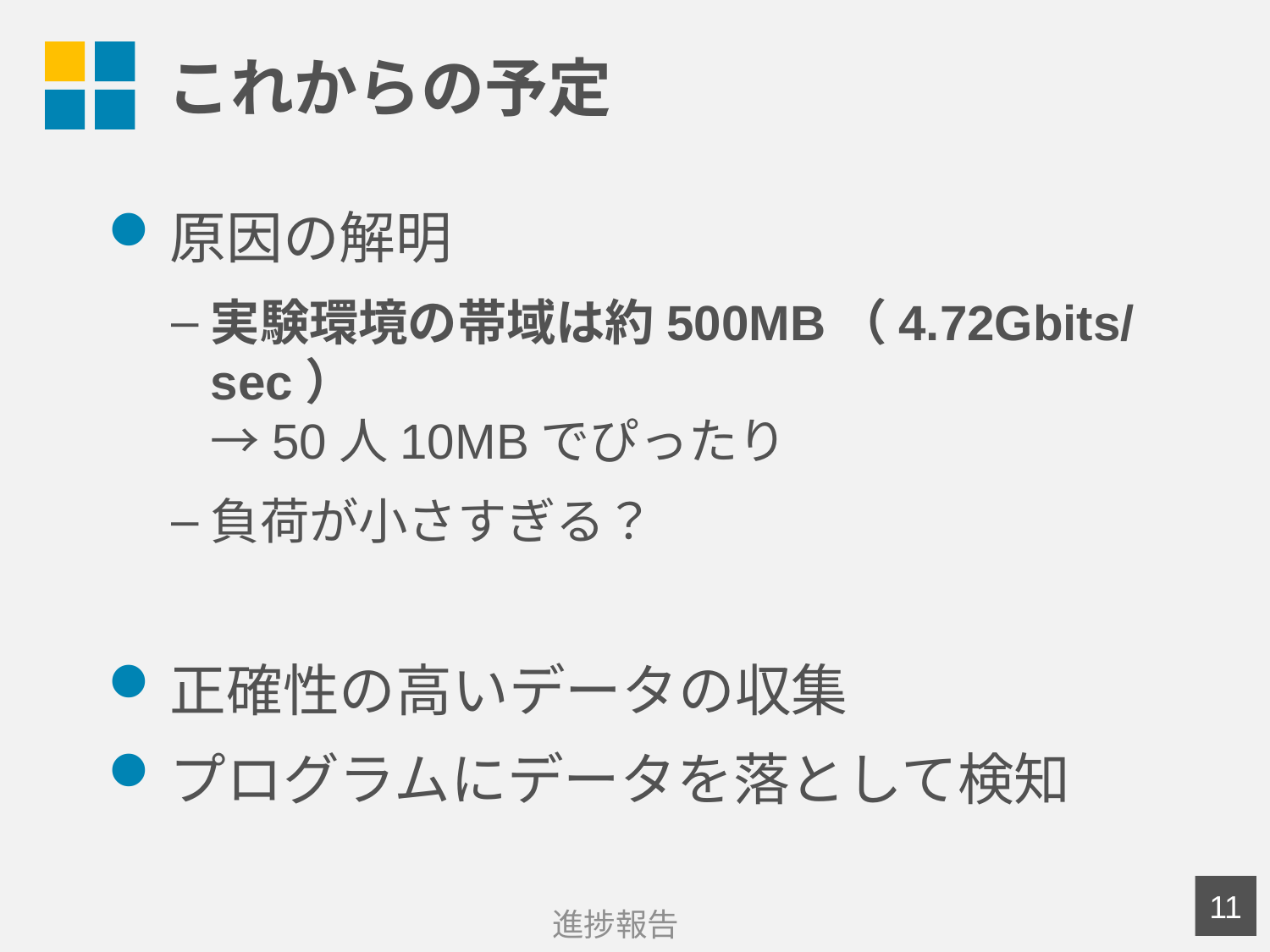

# これからの予定
原因の解明
実験環境の帯域は約500MB（4.72Gbits/sec）
→50人10MBでぴったり
負荷が小さすぎる？

正確性の高いデータの収集
プログラムにデータを落として検知
11
進捗報告